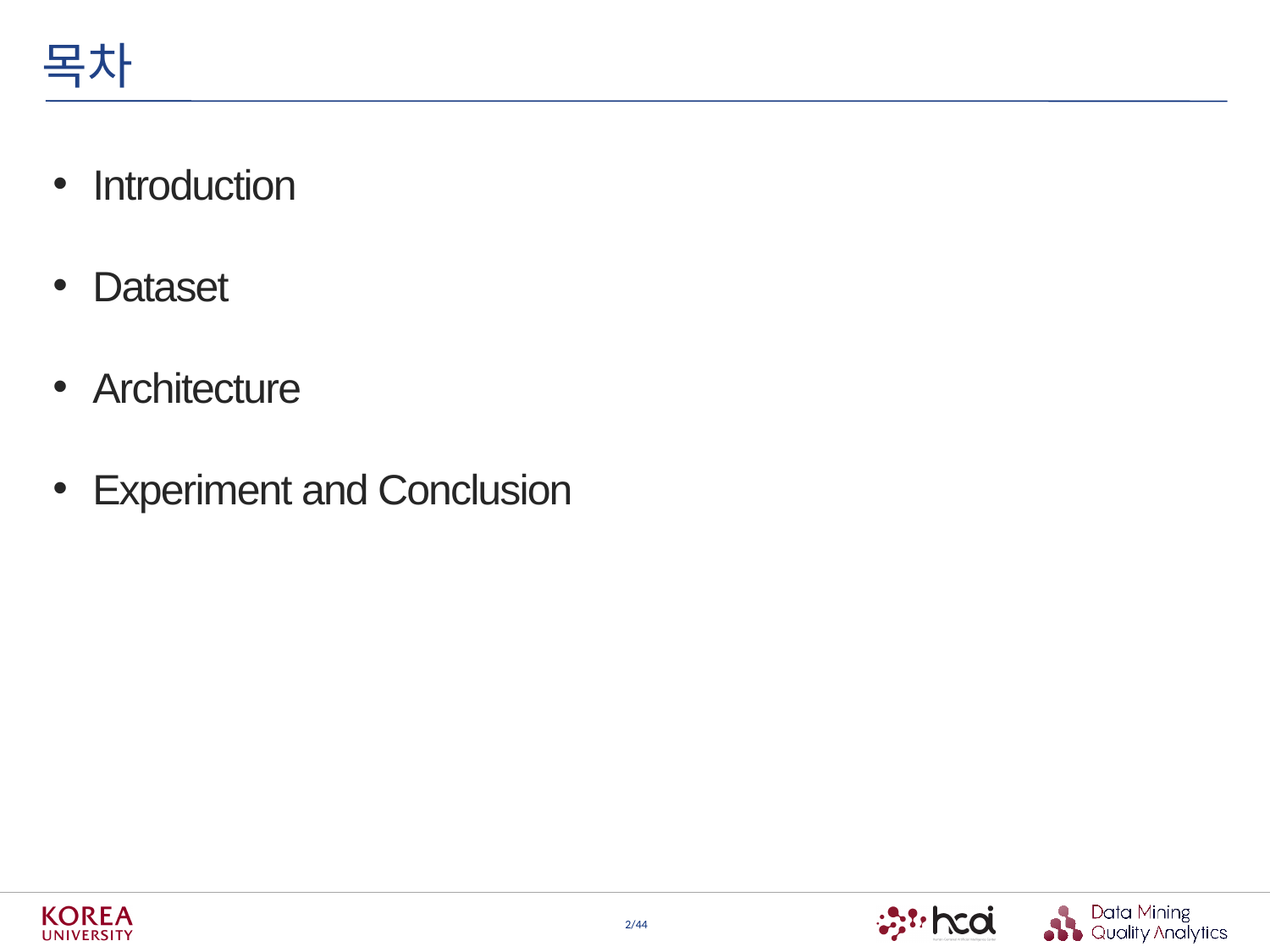

목차
Introduction
Dataset
Architecture
Experiment and Conclusion